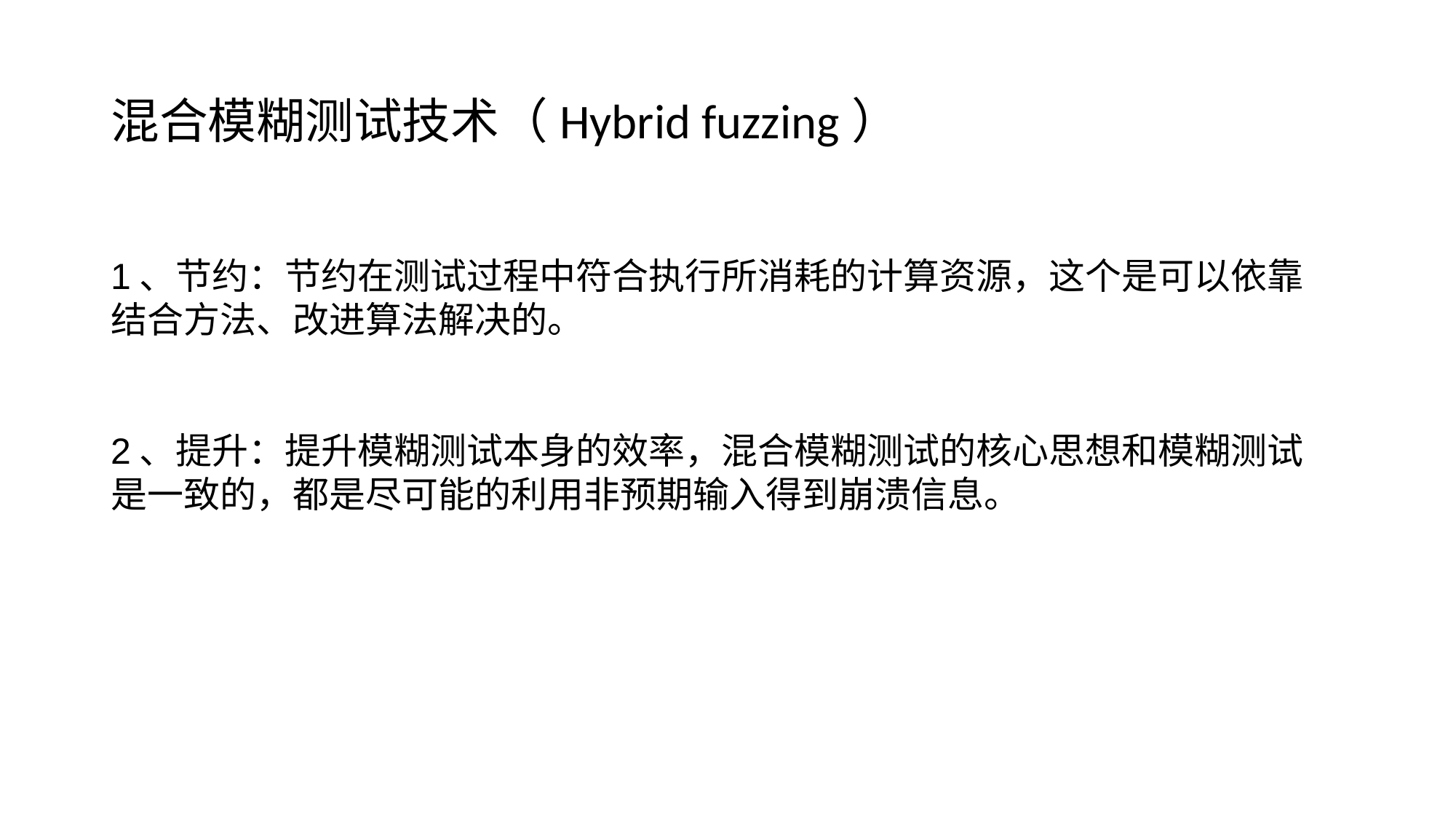

# 混合模糊测试技术（Hybrid fuzzing）
1、节约：节约在测试过程中符合执行所消耗的计算资源，这个是可以依靠结合方法、改进算法解决的。

2、提升：提升模糊测试本身的效率，混合模糊测试的核心思想和模糊测试是一致的，都是尽可能的利用非预期输入得到崩溃信息。